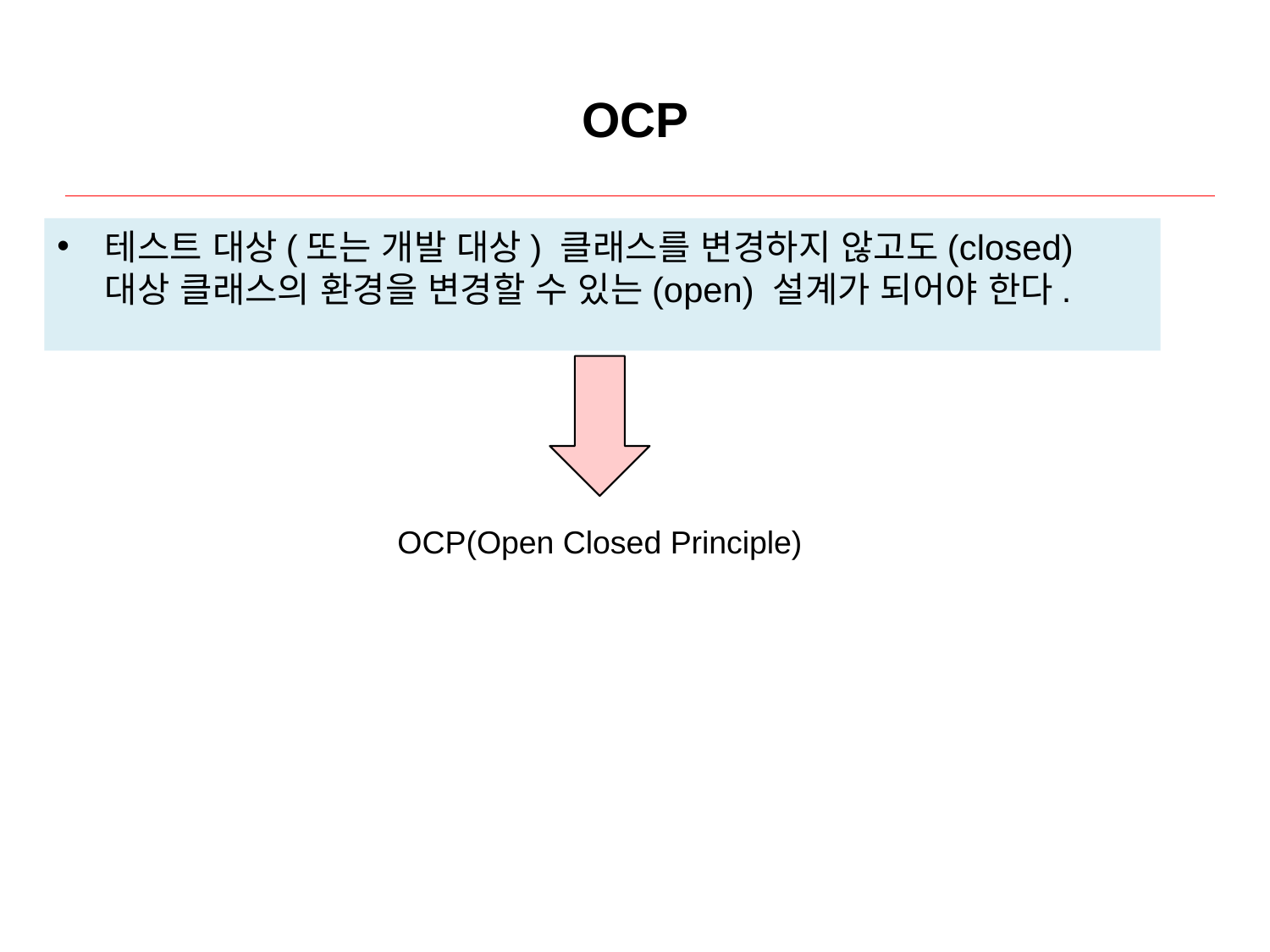

# OCP
테스트 대상(또는 개발 대상) 클래스를 변경하지 않고도(closed) 대상 클래스의 환경을 변경할 수 있는(open) 설계가 되어야 한다.

OCP(Open Closed Principle)